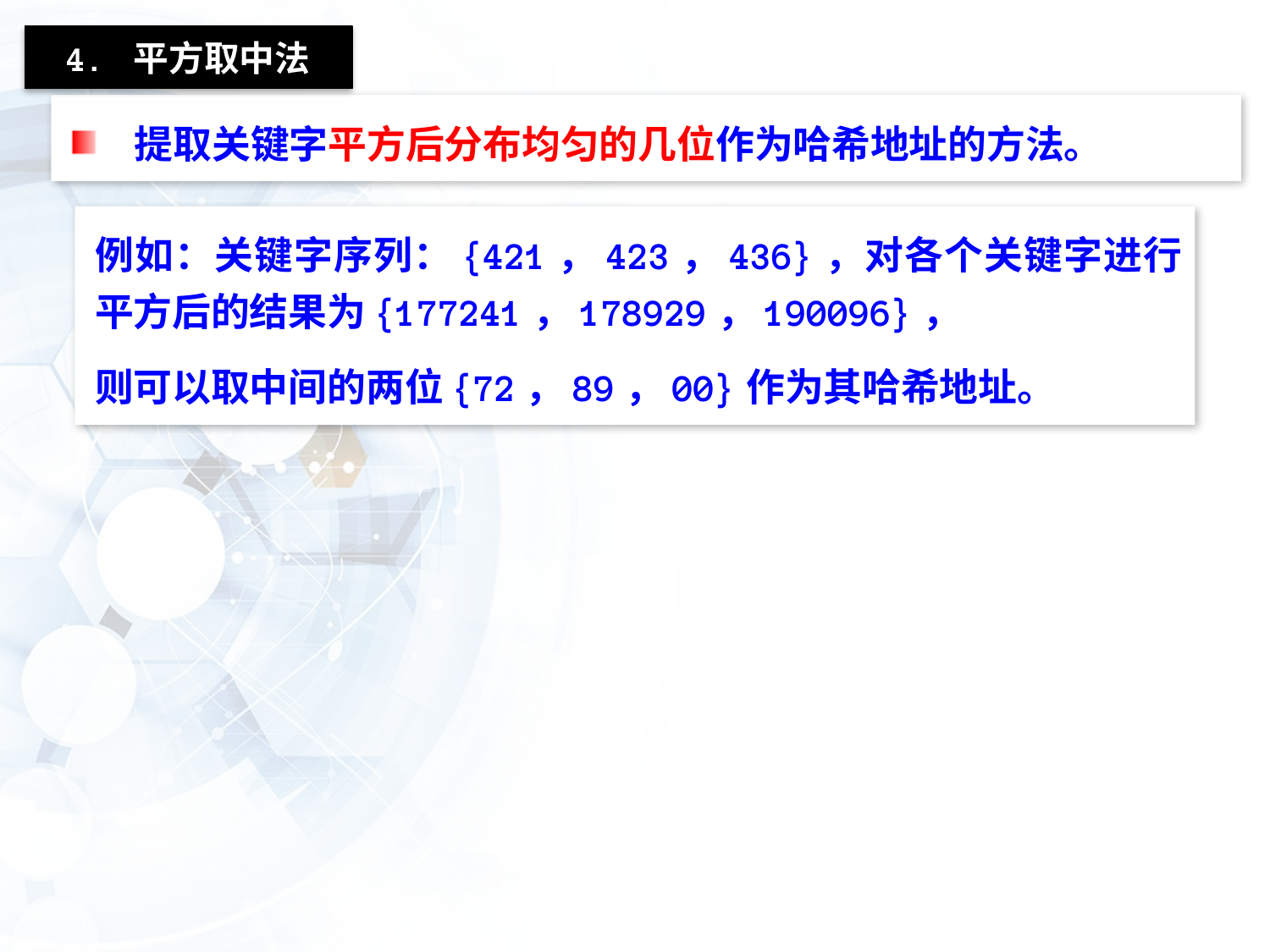

4. 平方取中法
提取关键字平方后分布均匀的几位作为哈希地址的方法。
例如：关键字序列：{421，423，436}，对各个关键字进行平方后的结果为{177241，178929，190096}，
则可以取中间的两位{72，89，00}作为其哈希地址。